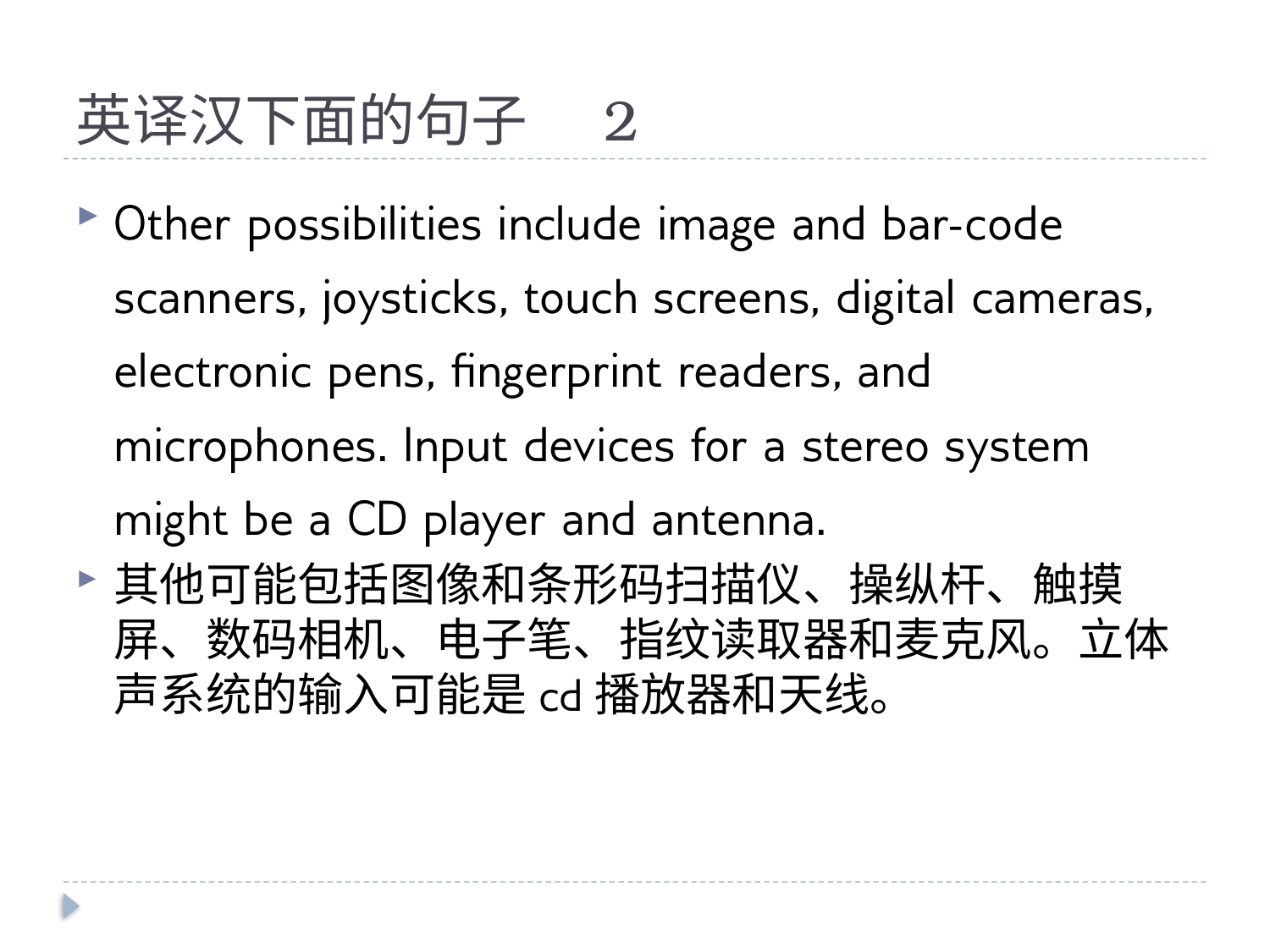

# 英译汉下面的句子    2
Other possibilities include image and bar-code scanners, joysticks, touch screens, digital cameras, electronic pens, fingerprint readers, and microphones. Input devices for a stereo system might be a CD player and antenna.
其他可能包括图像和条形码扫描仪、操纵杆、触摸屏、数码相机、电子笔、指纹读取器和麦克风。立体声系统的输入可能是cd播放器和天线。